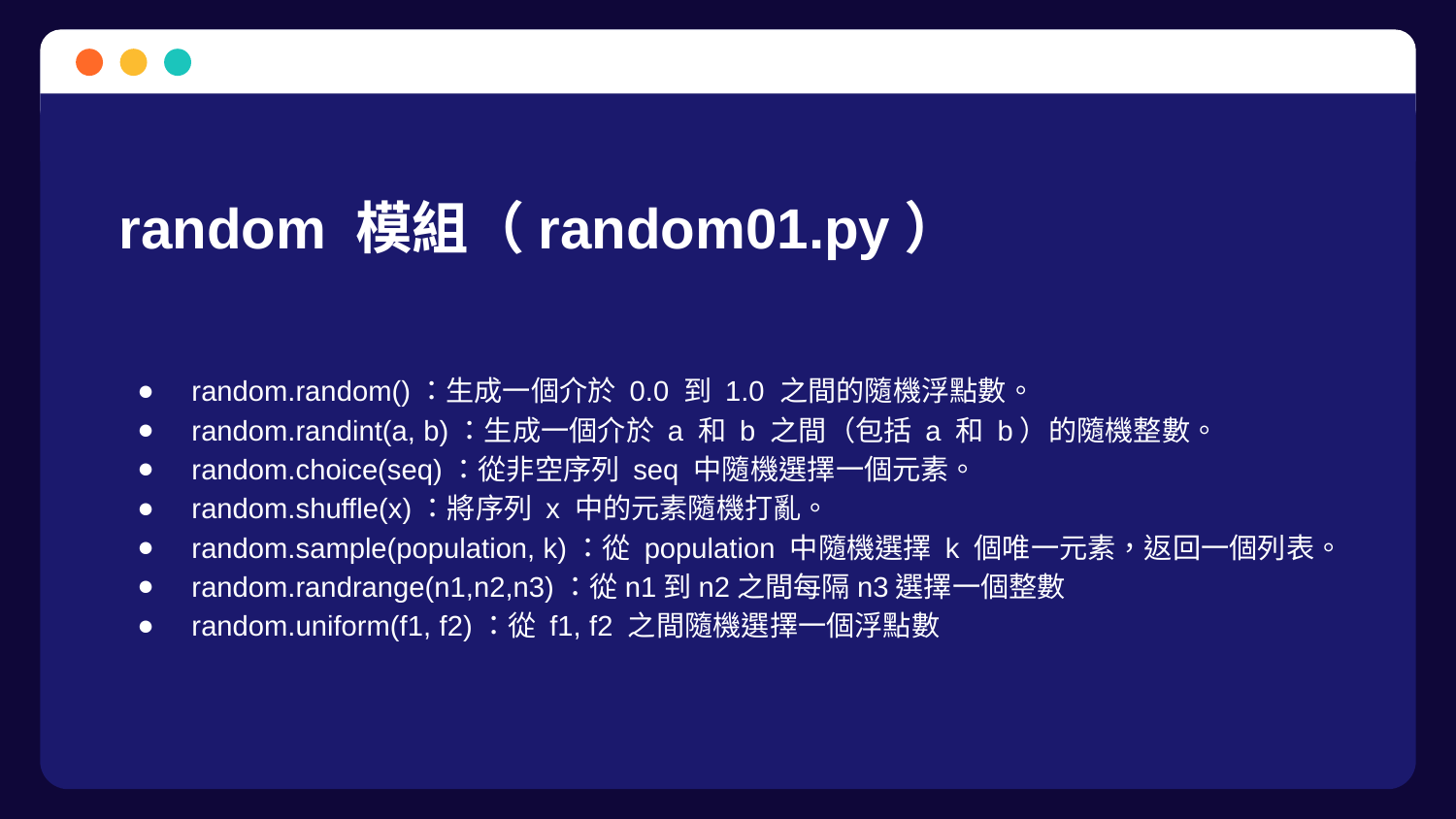

# random 模組（random01.py）
random.random()：生成一個介於 0.0 到 1.0 之間的隨機浮點數。
random.randint(a, b)：生成一個介於 a 和 b 之間（包括 a 和 b）的隨機整數。
random.choice(seq)：從非空序列 seq 中隨機選擇一個元素。
random.shuffle(x)：將序列 x 中的元素隨機打亂。
random.sample(population, k)：從 population 中隨機選擇 k 個唯一元素，返回一個列表。
random.randrange(n1,n2,n3)：從n1到n2之間每隔n3選擇一個整數
random.uniform(f1, f2)：從 f1, f2 之間隨機選擇一個浮點數